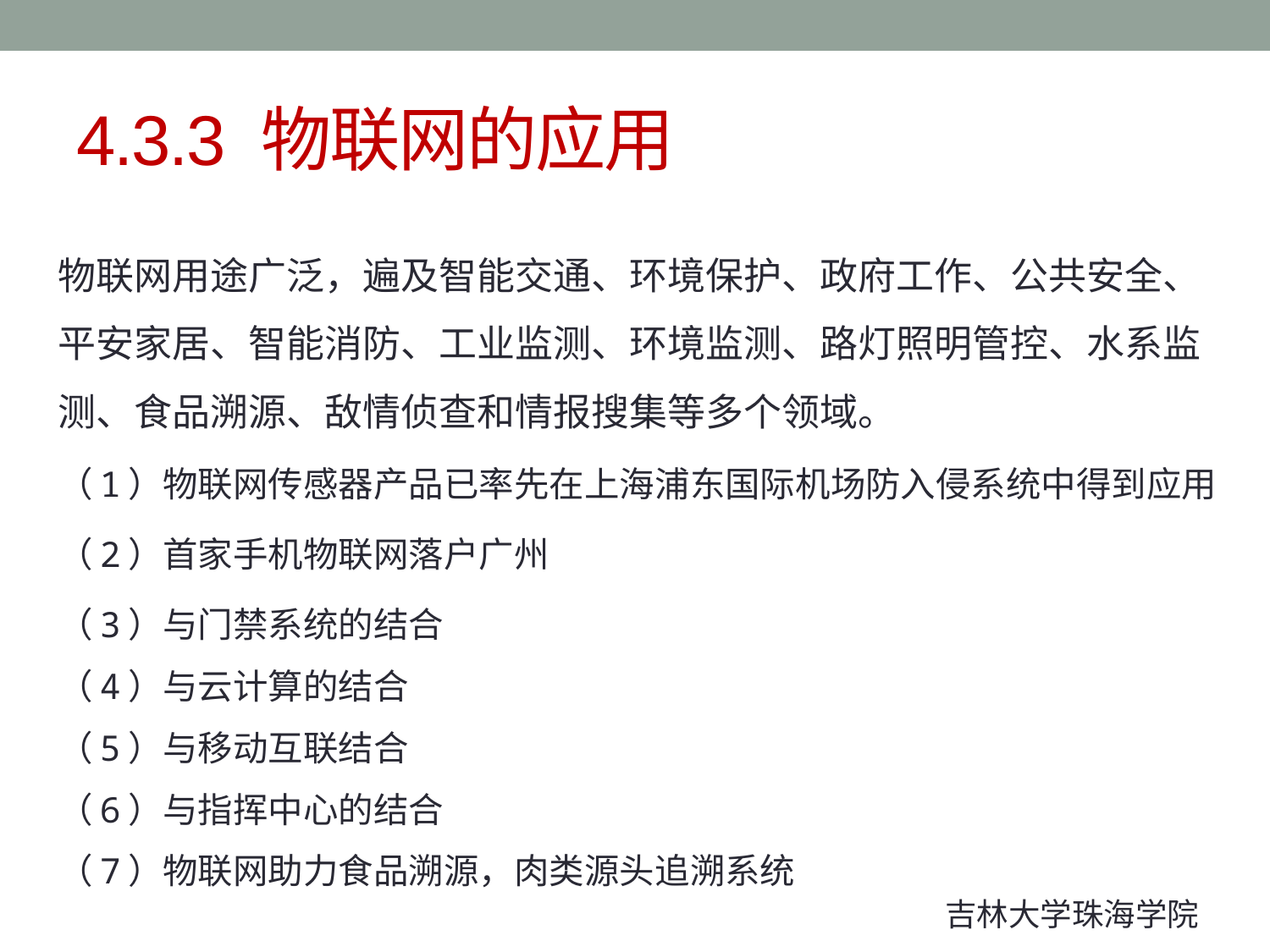

# 4.3.3 物联网的应用
物联网用途广泛，遍及智能交通、环境保护、政府工作、公共安全、平安家居、智能消防、工业监测、环境监测、路灯照明管控、水系监测、食品溯源、敌情侦查和情报搜集等多个领域。
（1）物联网传感器产品已率先在上海浦东国际机场防入侵系统中得到应用
（2）首家手机物联网落户广州
（3）与门禁系统的结合
（4）与云计算的结合
（5）与移动互联结合
（6）与指挥中心的结合
（7）物联网助力食品溯源，肉类源头追溯系统